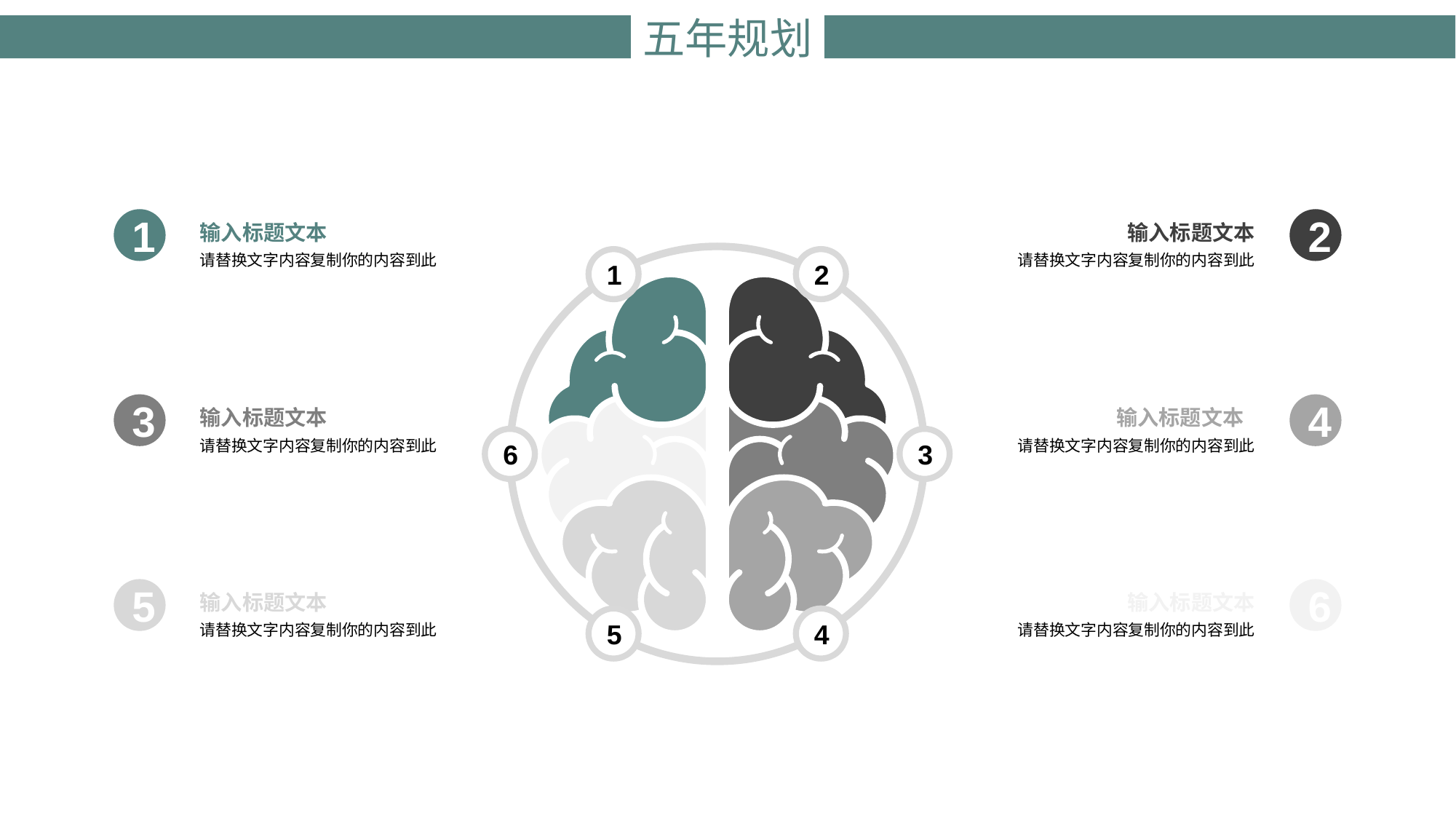

# 五年规划
1
输入标题文本
请替换文字内容复制你的内容到此

2
输入标题文本
请替换文字内容复制你的内容到此

1
2
6
3
4
5

3
输入标题文本
请替换文字内容复制你的内容到此

4
输入标题文本
请替换文字内容复制你的内容到此

5
输入标题文本
请替换文字内容复制你的内容到此

6
输入标题文本
请替换文字内容复制你的内容到此